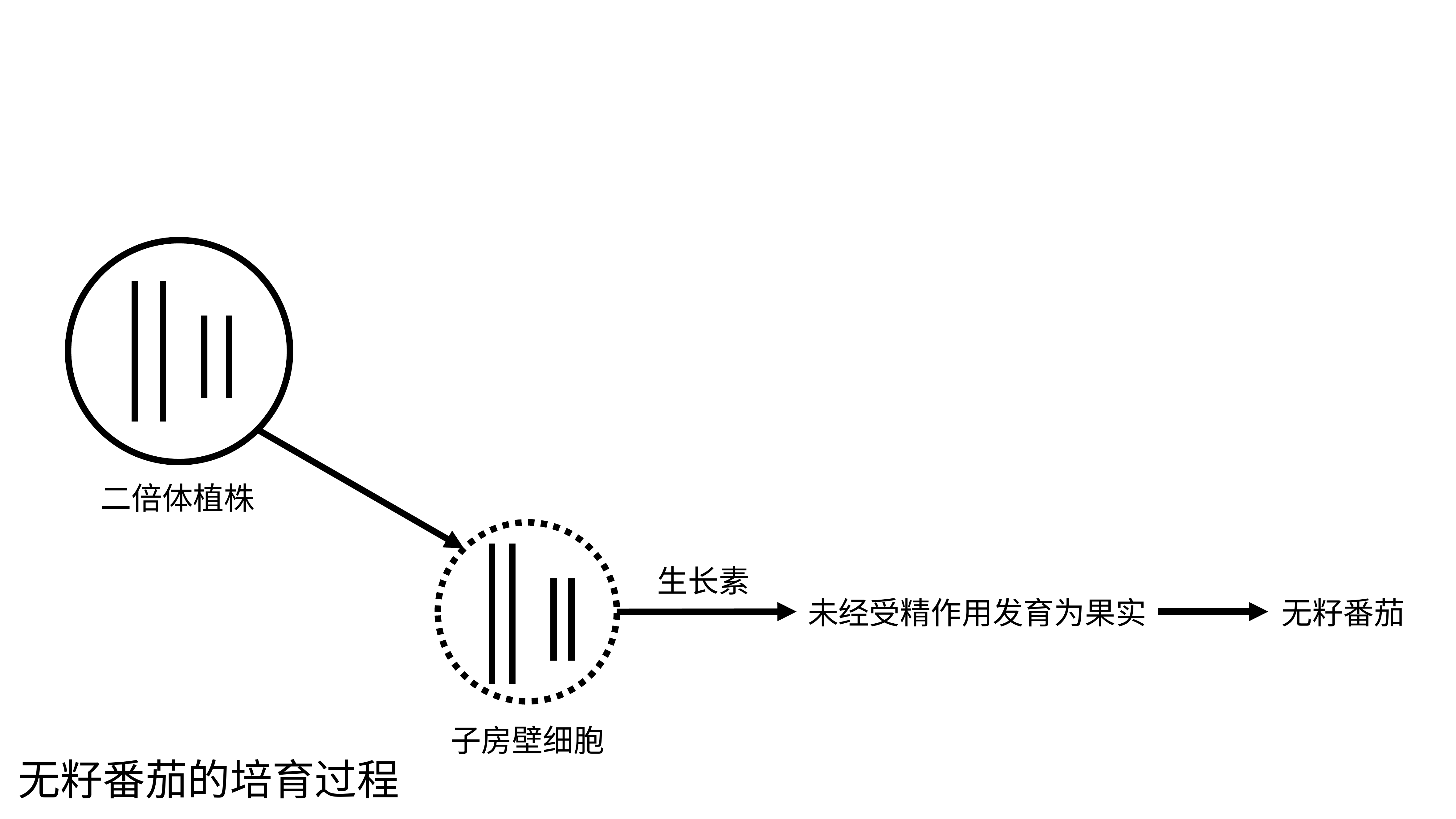

二倍体植株

生长素
无籽番茄
未经受精作用发育为果实
子房壁细胞
无籽番茄的培育过程